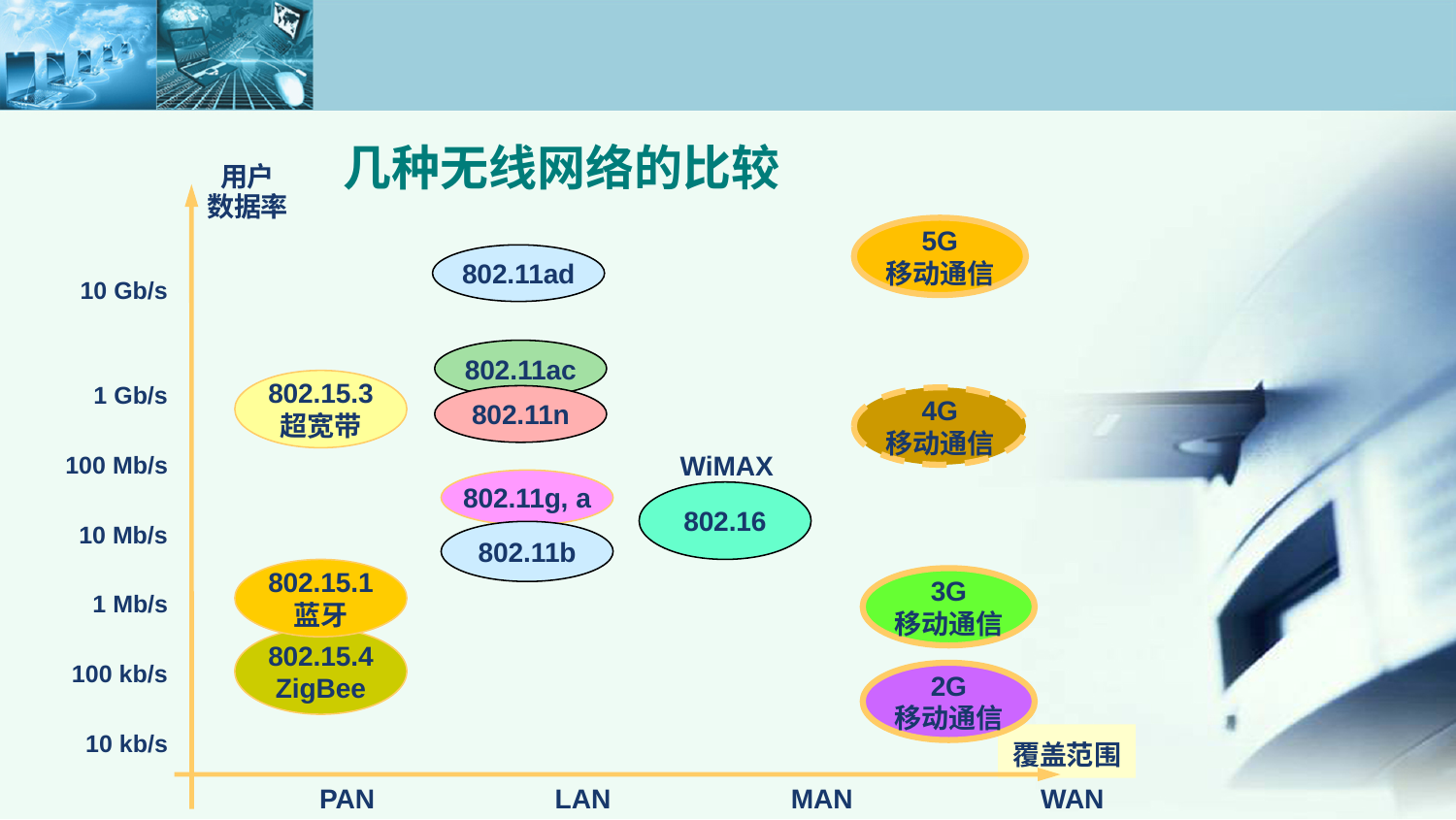

# 几种无线网络的比较
用户
数据率
5G
移动通信
802.11ad
10 Gb/s

1 Gb/s

100 Mb/s

10 Mb/s

1 Mb/s

100 kb/s

10 kb/s
802.11ac
802.15.3
超宽带
802.11n
4G
移动通信
WiMAX
802.11g, a
802.16

802.11b
802.15.1
蓝牙
3G
移动通信
802.15.4
ZigBee
2G
移动通信
覆盖范围
PAN                        LAN                        MAN                         WAN